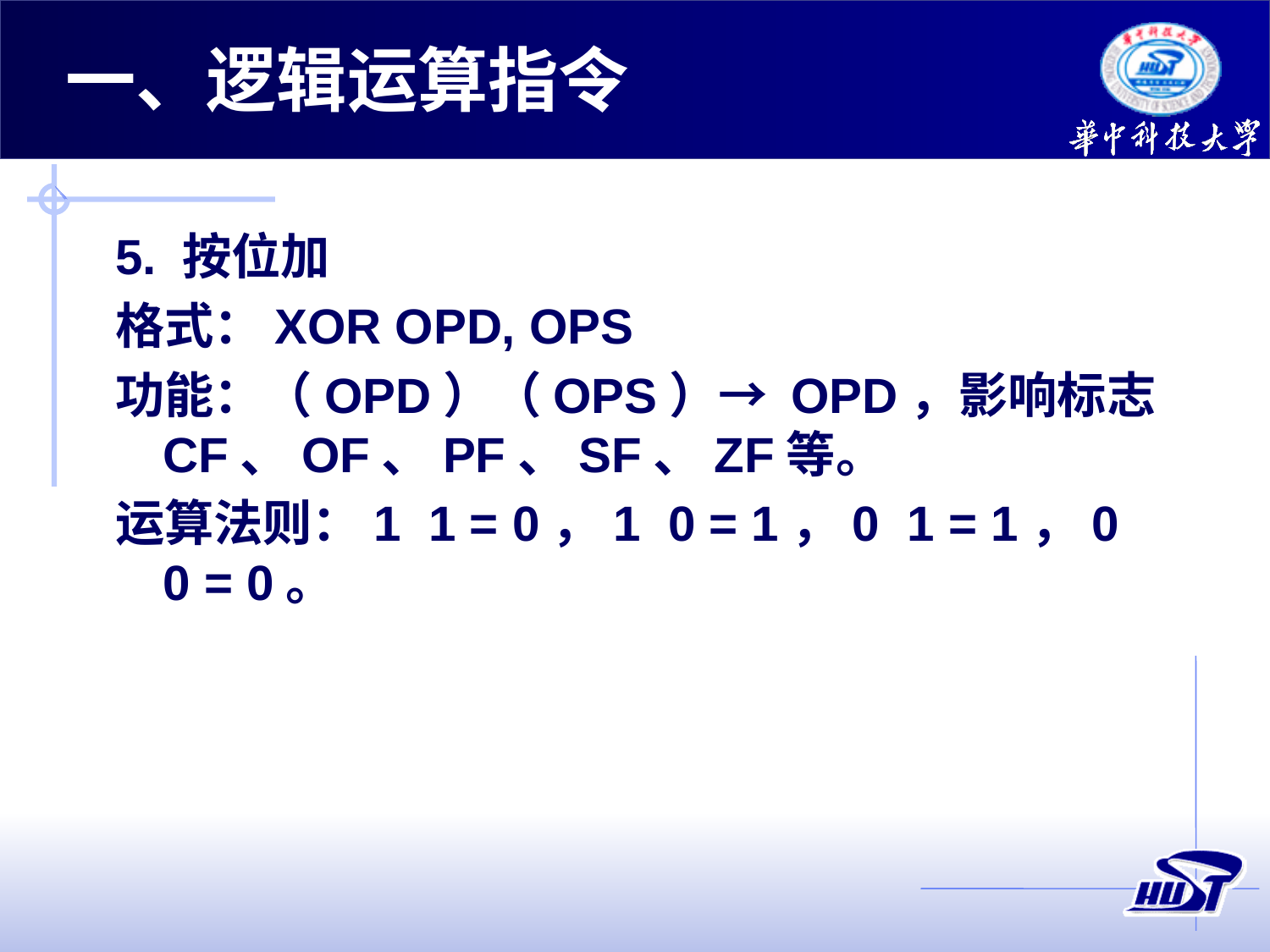

# 一、逻辑运算指令
5. 按位加
格式：XOR OPD, OPS
功能：（OPD）（OPS）→ OPD，影响标志CF、OF、PF、SF、ZF等。
运算法则：1  1 = 0，1  0 = 1，0  1 = 1，0  0 = 0。